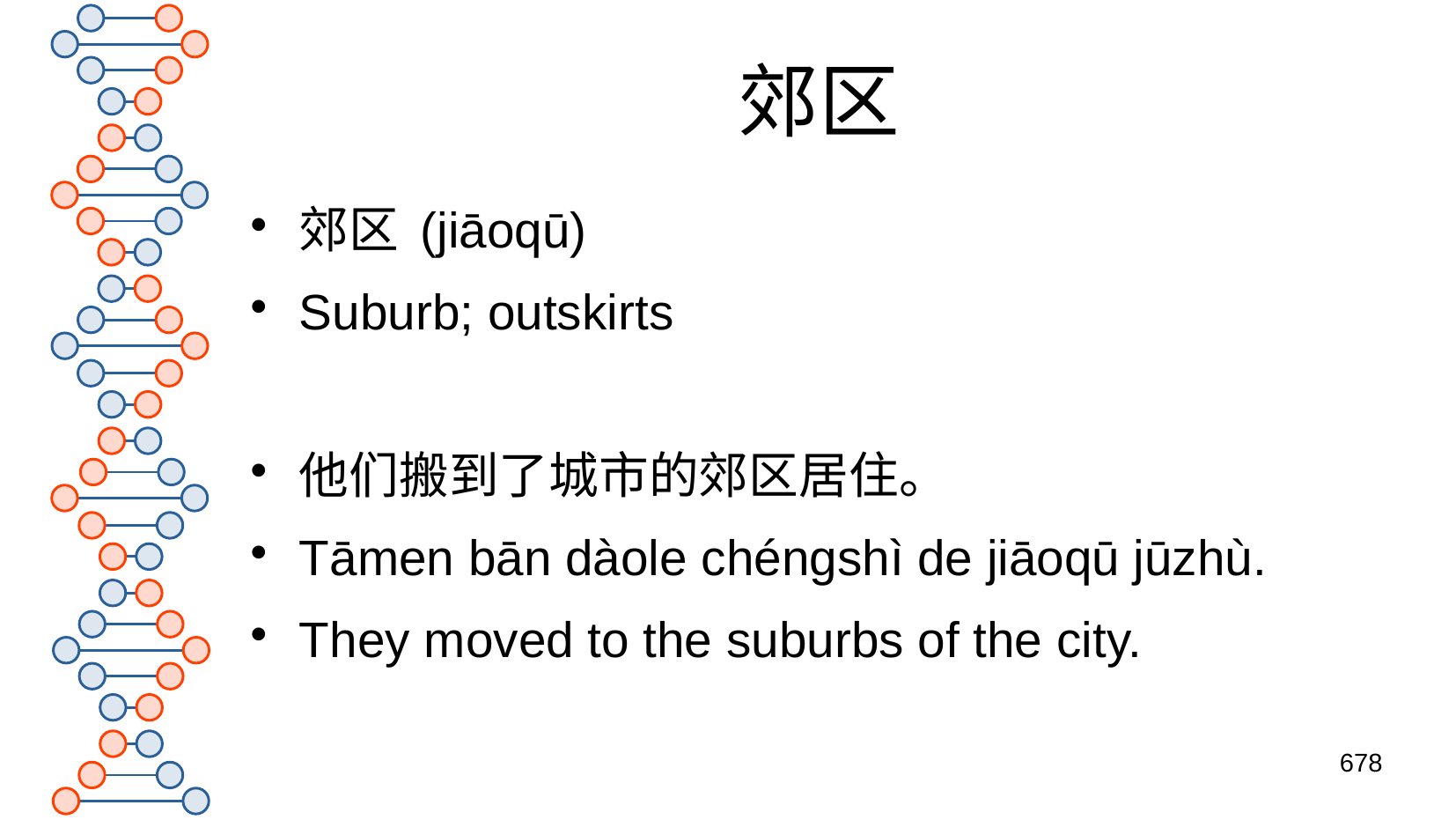

# 郊区
郊区 (jiāoqū)
Suburb; outskirts

他们搬到了城市的郊区居住。
Tāmen bān dàole chéngshì de jiāoqū jūzhù.
They moved to the suburbs of the city.

678